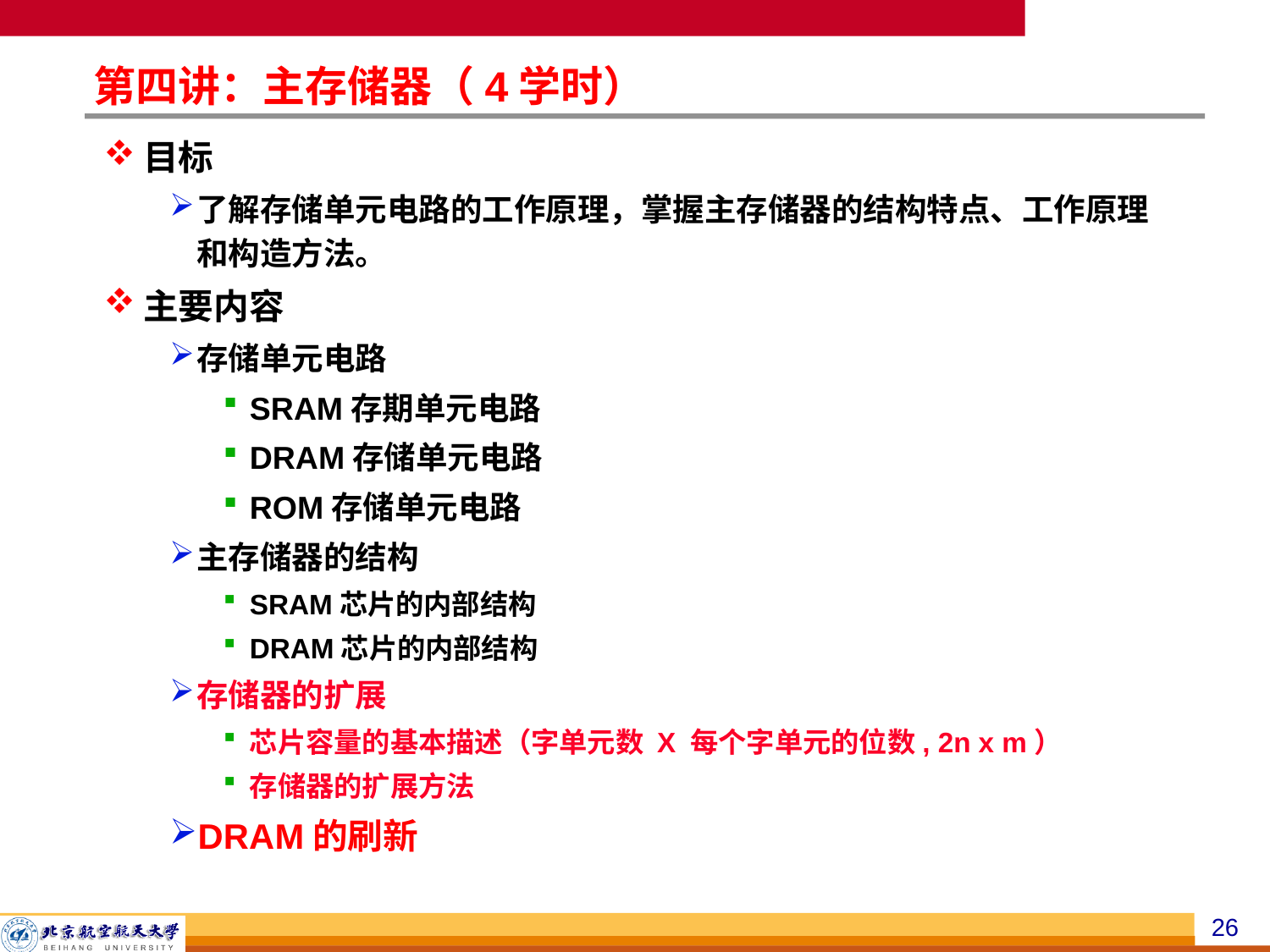

# 第四讲：主存储器（4学时）
目标
了解存储单元电路的工作原理，掌握主存储器的结构特点、工作原理和构造方法。
主要内容
存储单元电路
SRAM存期单元电路
DRAM存储单元电路
ROM存储单元电路
主存储器的结构
SRAM芯片的内部结构
DRAM芯片的内部结构
存储器的扩展
芯片容量的基本描述（字单元数 X 每个字单元的位数, 2n x m）
存储器的扩展方法
DRAM的刷新